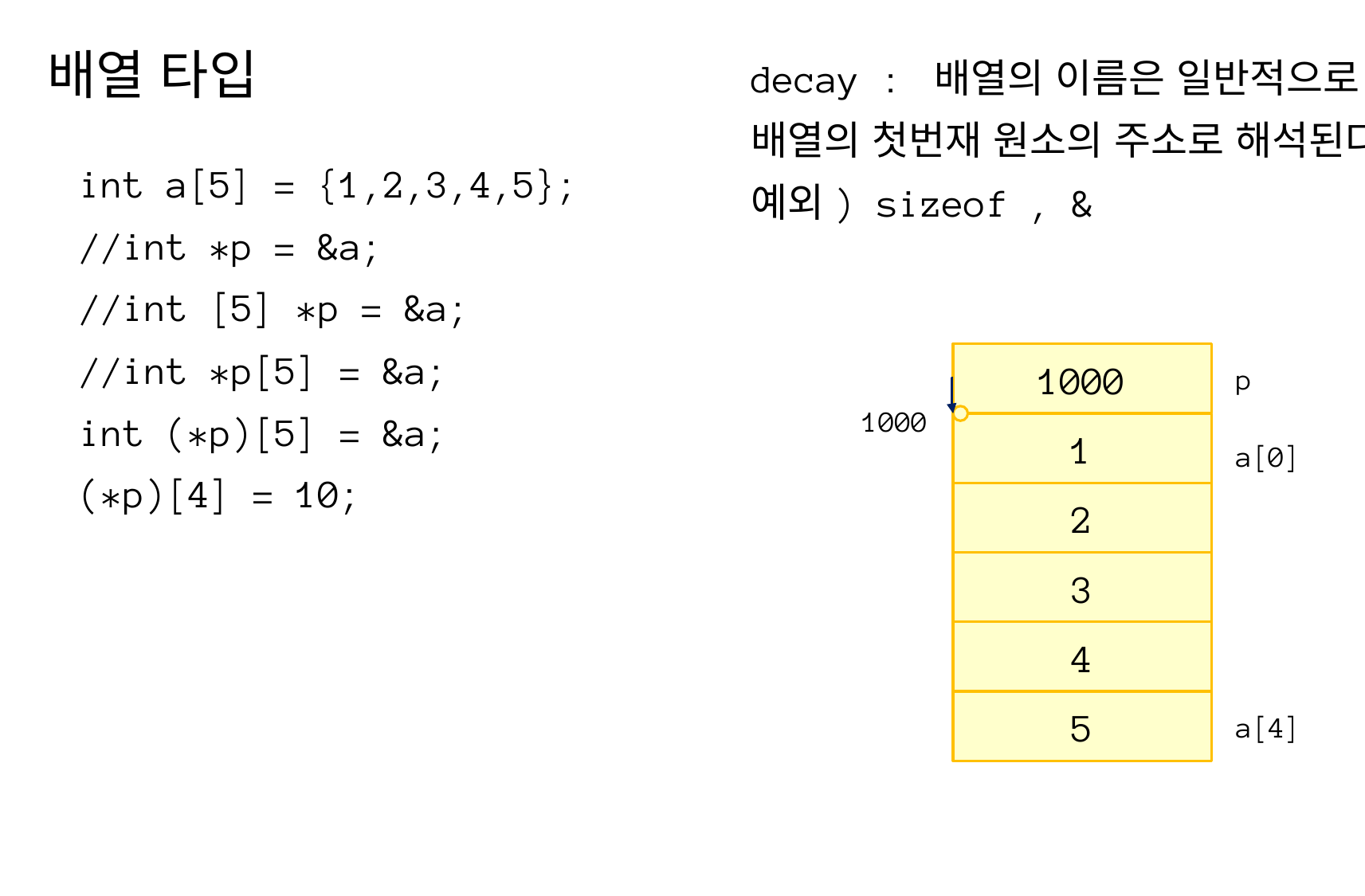

배열 타입
decay : 배열의 이름은 일반적으로
배열의 첫번재 원소의 주소로 해석된다.
예외) sizeof , &
int a[5] = {1,2,3,4,5};
//int *p = &a;
//int [5] *p = &a;
//int *p[5] = &a;
int (*p)[5] = &a;
(*p)[4] = 10;
p
1000
1000

1
a[0]
2
3
4
5
a[4]